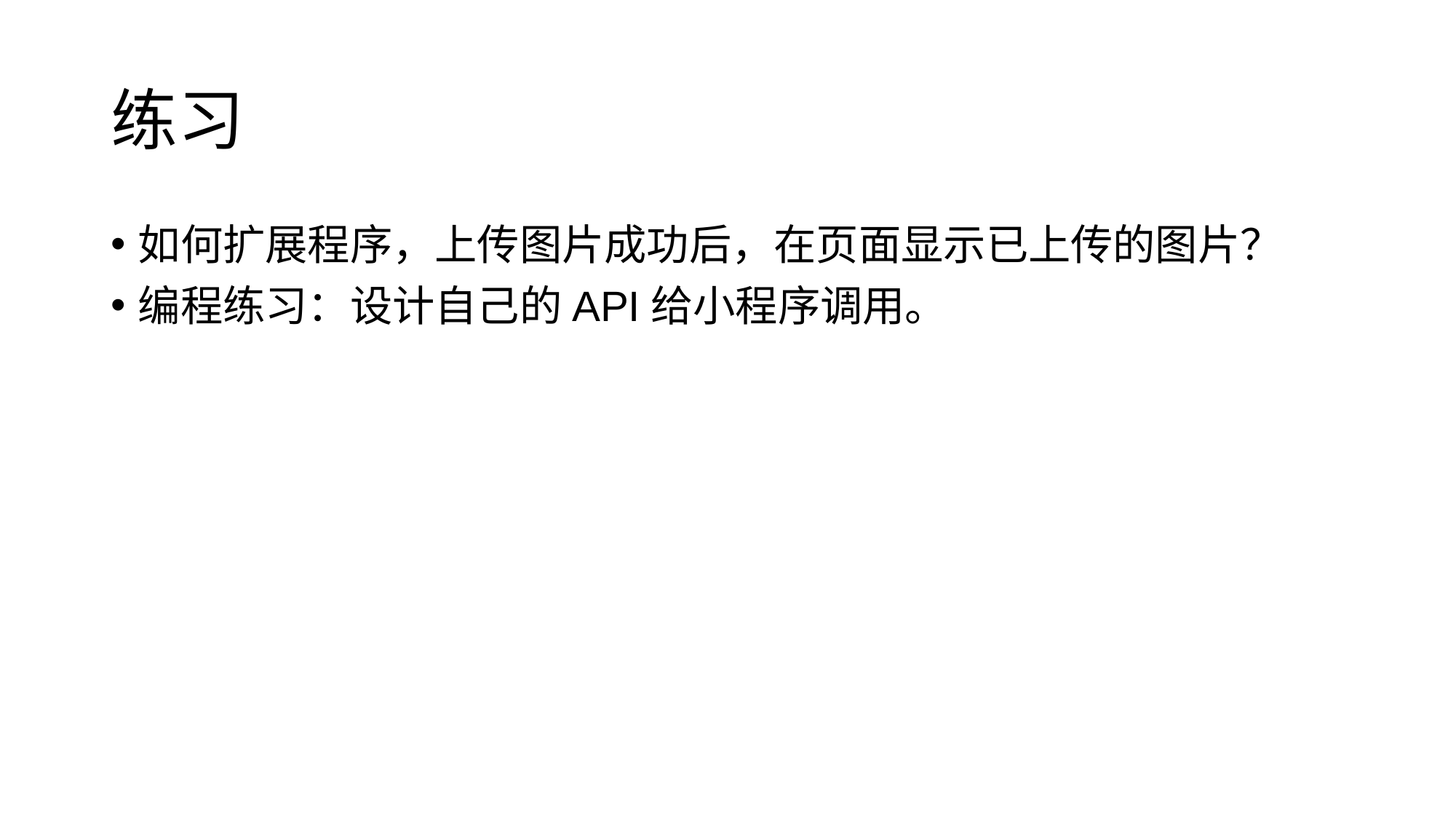

# 练习
如何扩展程序，上传图片成功后，在页面显示已上传的图片？
编程练习：设计自己的API给小程序调用。